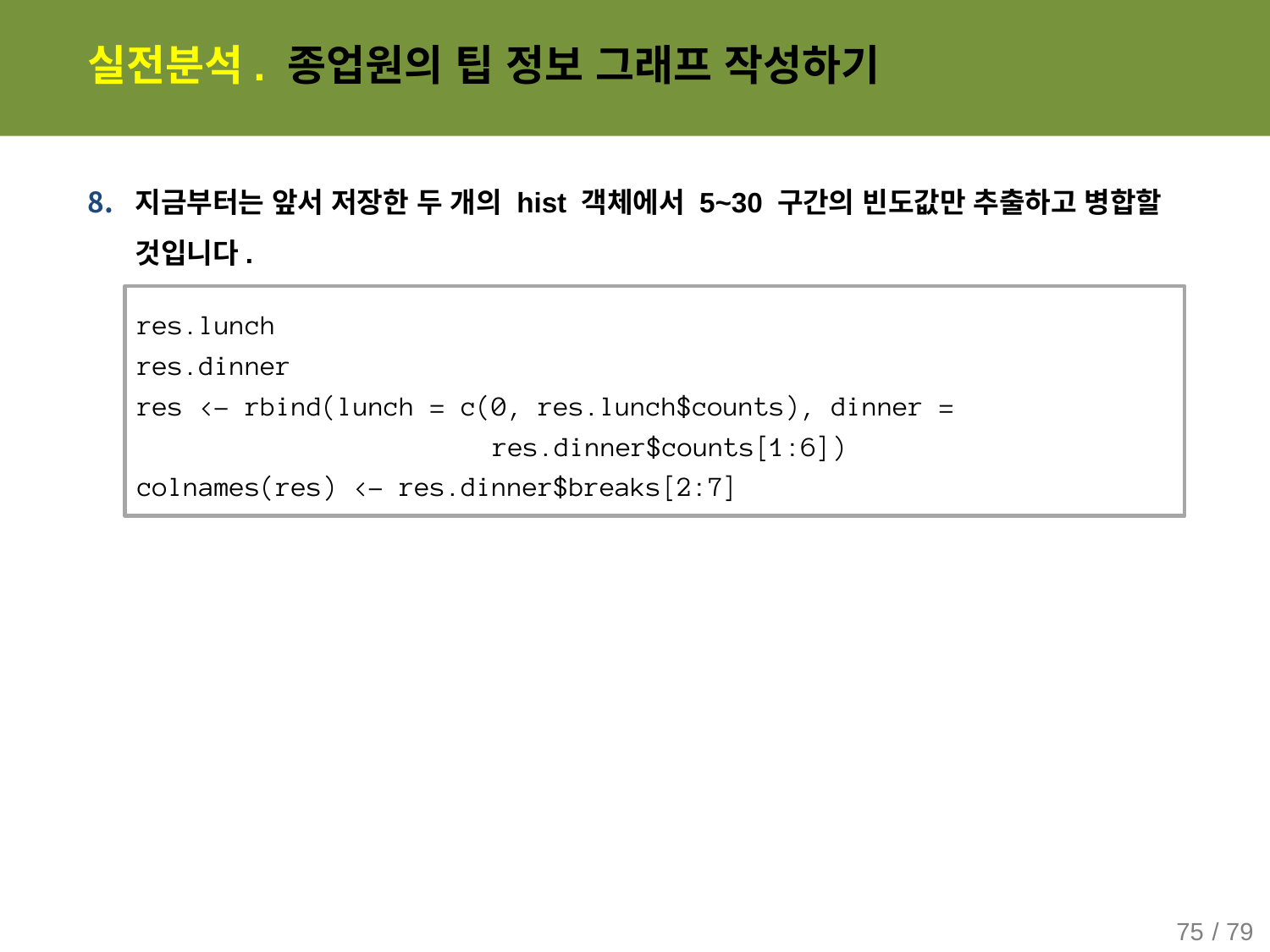

# 실전분석. 종업원의 팁 정보 그래프 작성하기
지금부터는 앞서 저장한 두 개의 hist 객체에서 5~30 구간의 빈도값만 추출하고 병합할 것입니다.

res.lunch
res.dinner
res <- rbind(lunch = c(0, res.lunch$counts), dinner =
                       res.dinner$counts[1:6])
colnames(res) <- res.dinner$breaks[2:7]